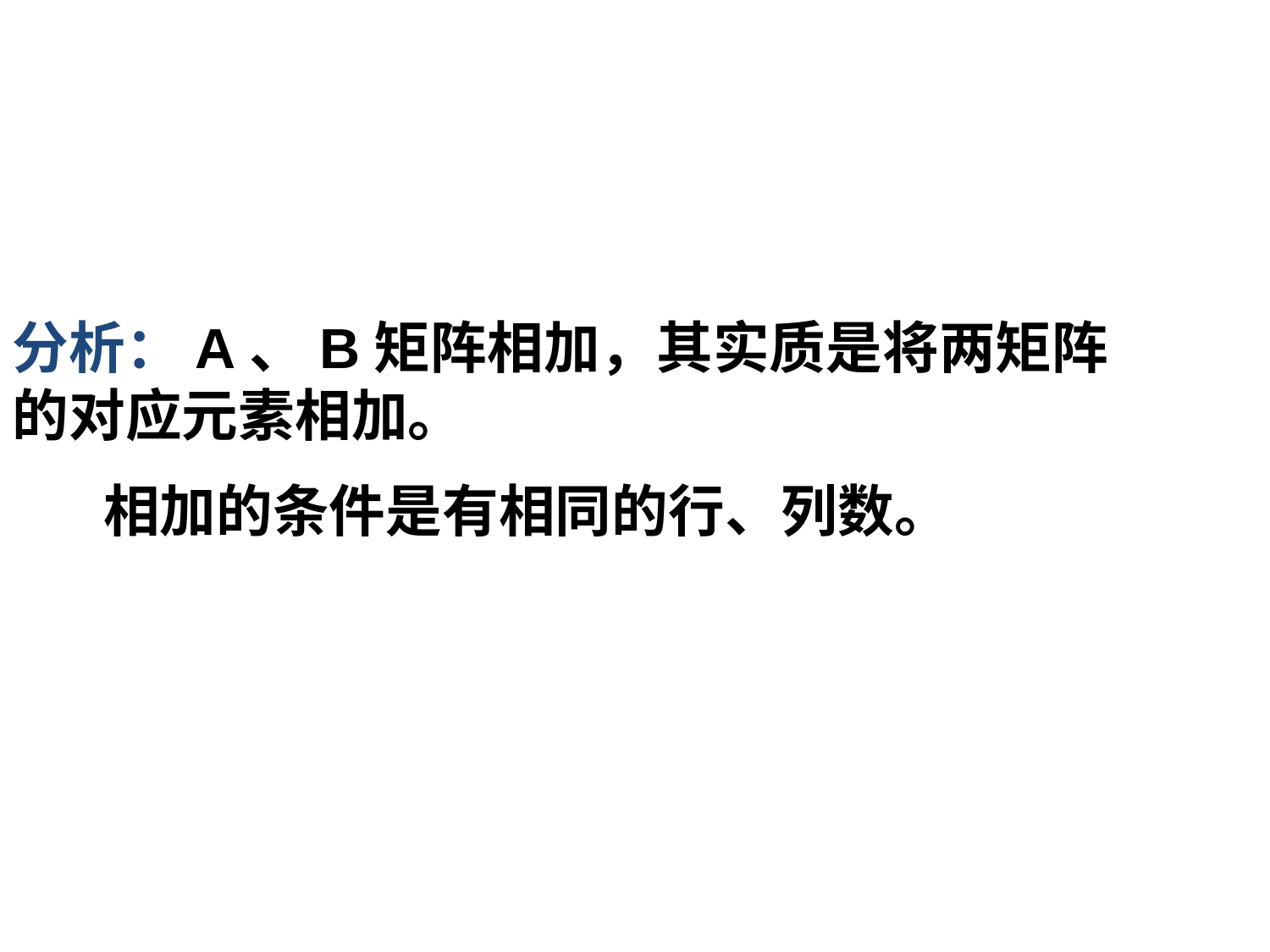

分析：A、B矩阵相加，其实质是将两矩阵的对应元素相加。
      相加的条件是有相同的行、列数。